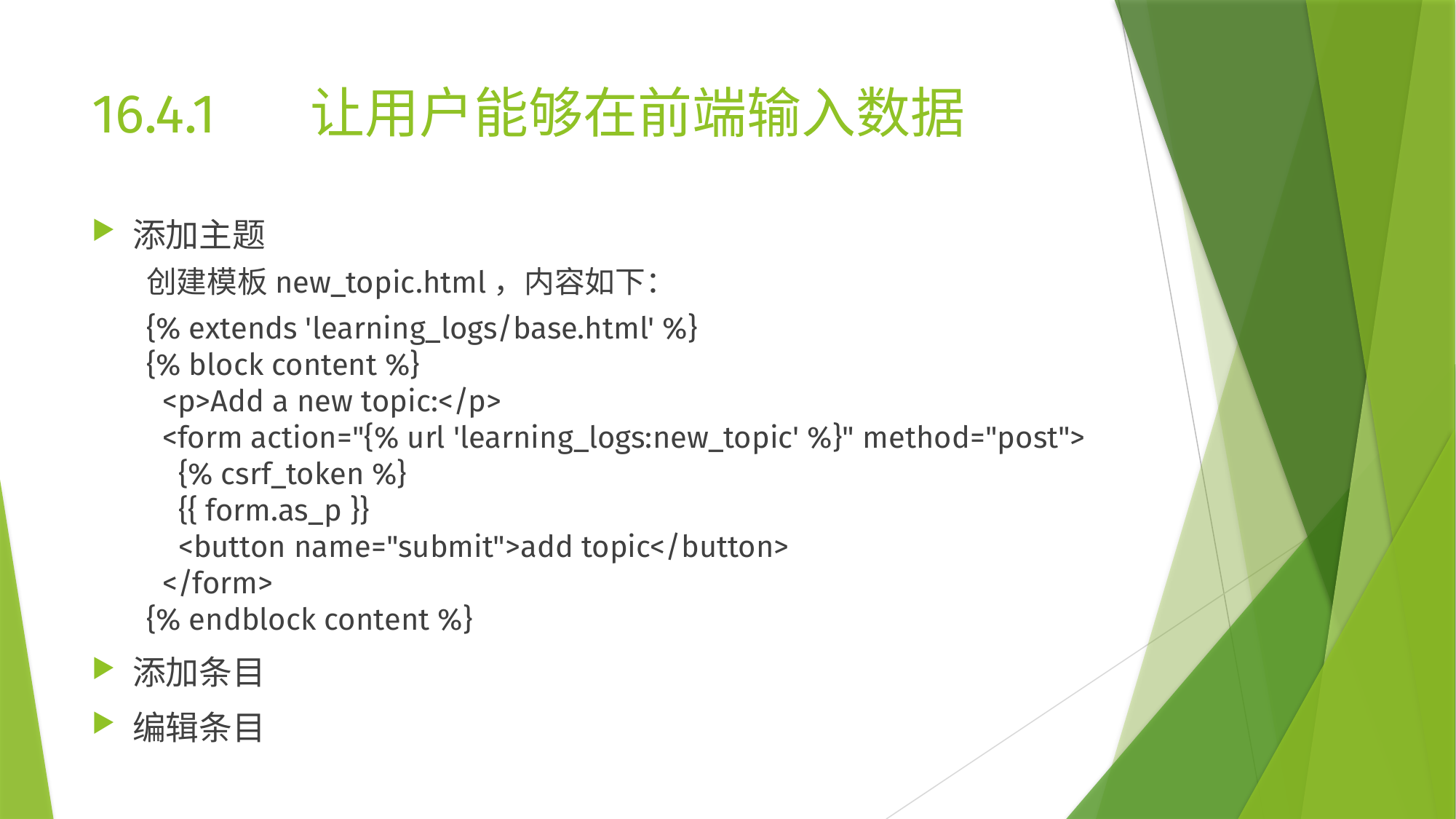

# 16.4.1	让用户能够在前端输入数据
添加主题
创建模板new_topic.html，内容如下：
{% extends 'learning_logs/base.html' %}
{% block content %}
  <p>Add a new topic:</p>
  <form action="{% url 'learning_logs:new_topic' %}" method="post">
    {% csrf_token %}
    {{ form.as_p }}
    <button name="submit">add topic</button>
  </form>
{% endblock content %}
添加条目
编辑条目